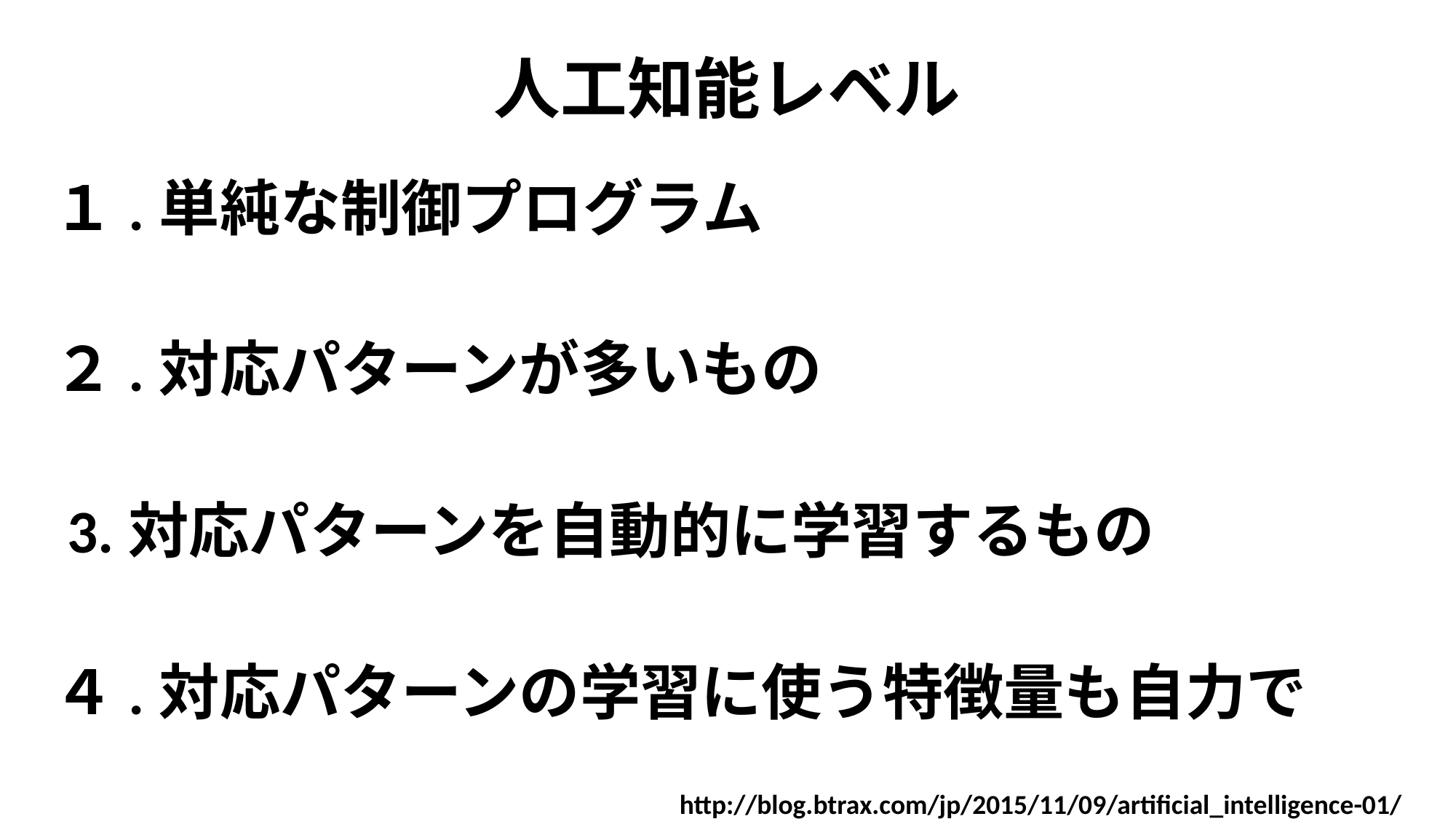

# 人工知能レベル
１.単純な制御プログラム

２.対応パターンが多いもの

 3.対応パターンを自動的に学習するもの

４.対応パターンの学習に使う特徴量も自力で

http://blog.btrax.com/jp/2015/11/09/artificial_intelligence-01/